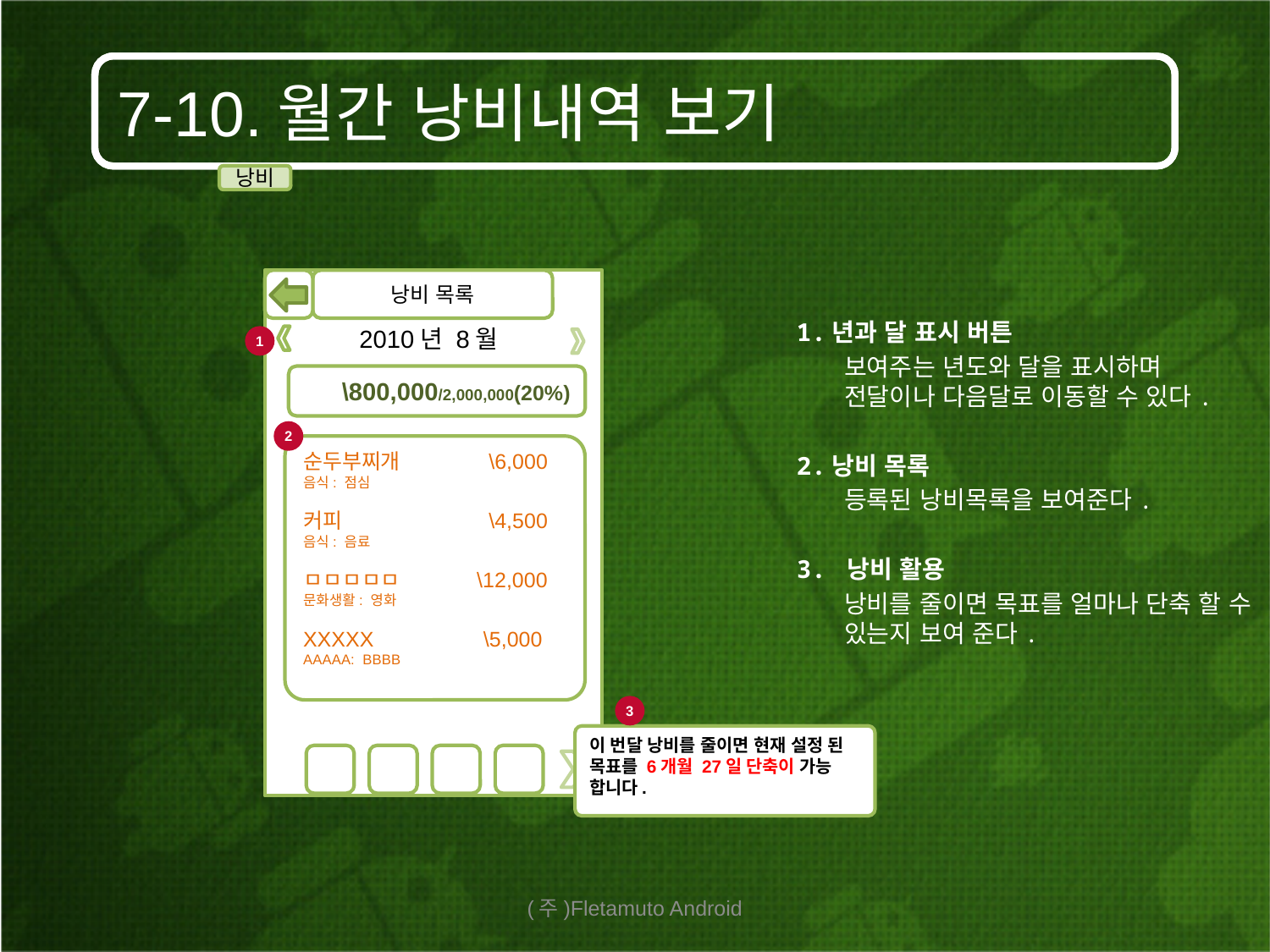

# 7-10.월간 낭비내역 보기
낭비

낭비 목록

1.년과 달 표시 버튼
	보여주는 년도와 달을 표시하며 전달이나 다음달로 이동할 수 있다.

2.낭비 목록
	등록된 낭비목록을 보여준다.

3. 낭비 활용
	낭비를 줄이면 목표를 얼마나 단축 할 수 있는지 보여 준다.

2010년 8월
1

\800,000/2,000,000(20%)
2
순두부찌개	         \6,000
음식: 점심

커피	         \4,500
음식: 음료

ㅁㅁㅁㅁㅁ	       \12,000
문화생활: 영화

XXXXX	         \5,000
AAAAA:  BBBB
3
이 번달 낭비를 줄이면 현재 설정 된 목표를 6개월 27일 단축이 가능 합니다.

(주)Fletamuto Android